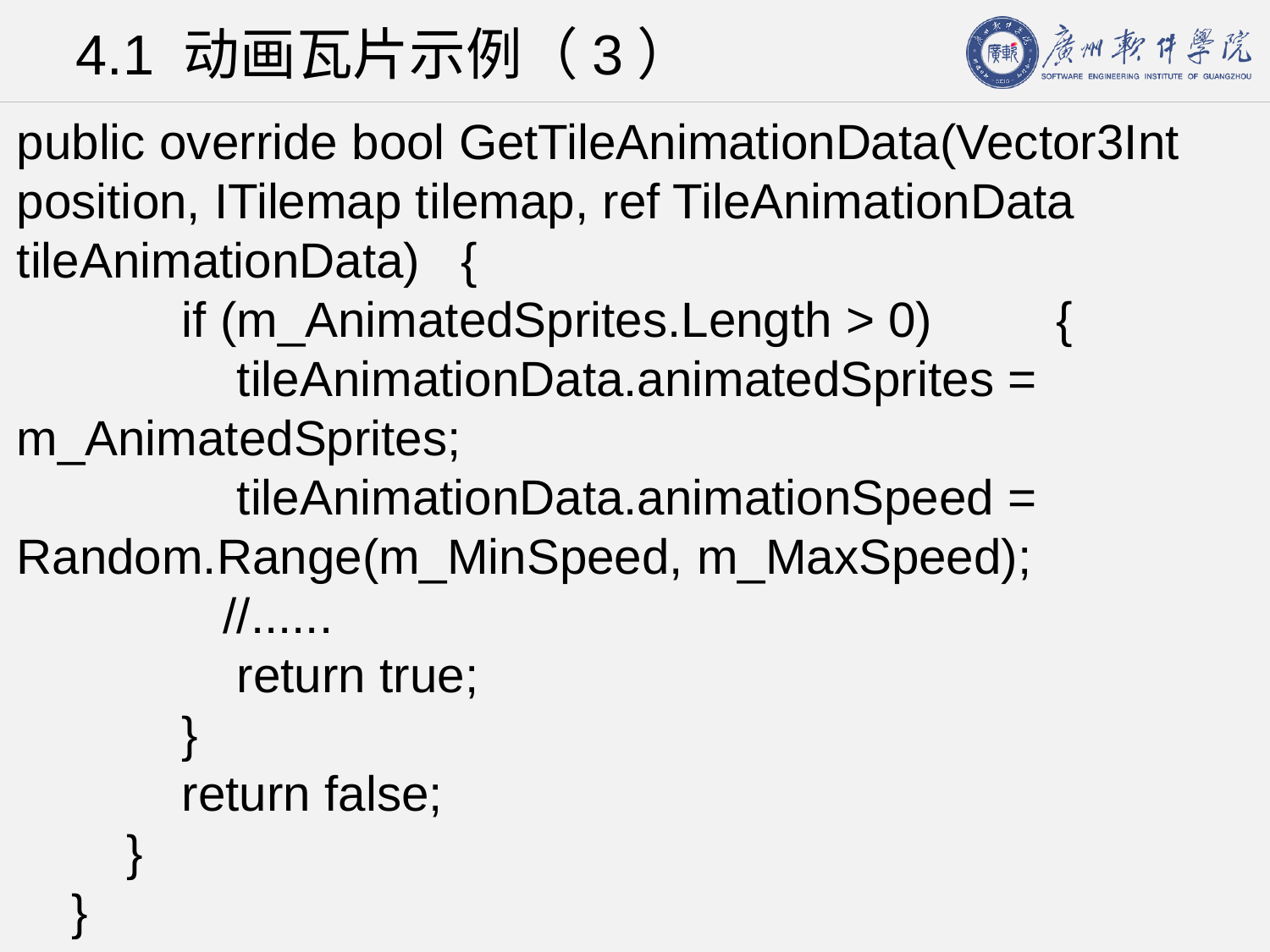

# 4.1 动画瓦片示例（3）
public override bool GetTileAnimationData(Vector3Int position, ITilemap tilemap, ref TileAnimationData tileAnimationData)   {
            if (m_AnimatedSprites.Length > 0)         {
                tileAnimationData.animatedSprites = m_AnimatedSprites;
                tileAnimationData.animationSpeed = Random.Range(m_MinSpeed, m_MaxSpeed);
               //......
                return true;
            }
            return false;
        }
    }
}